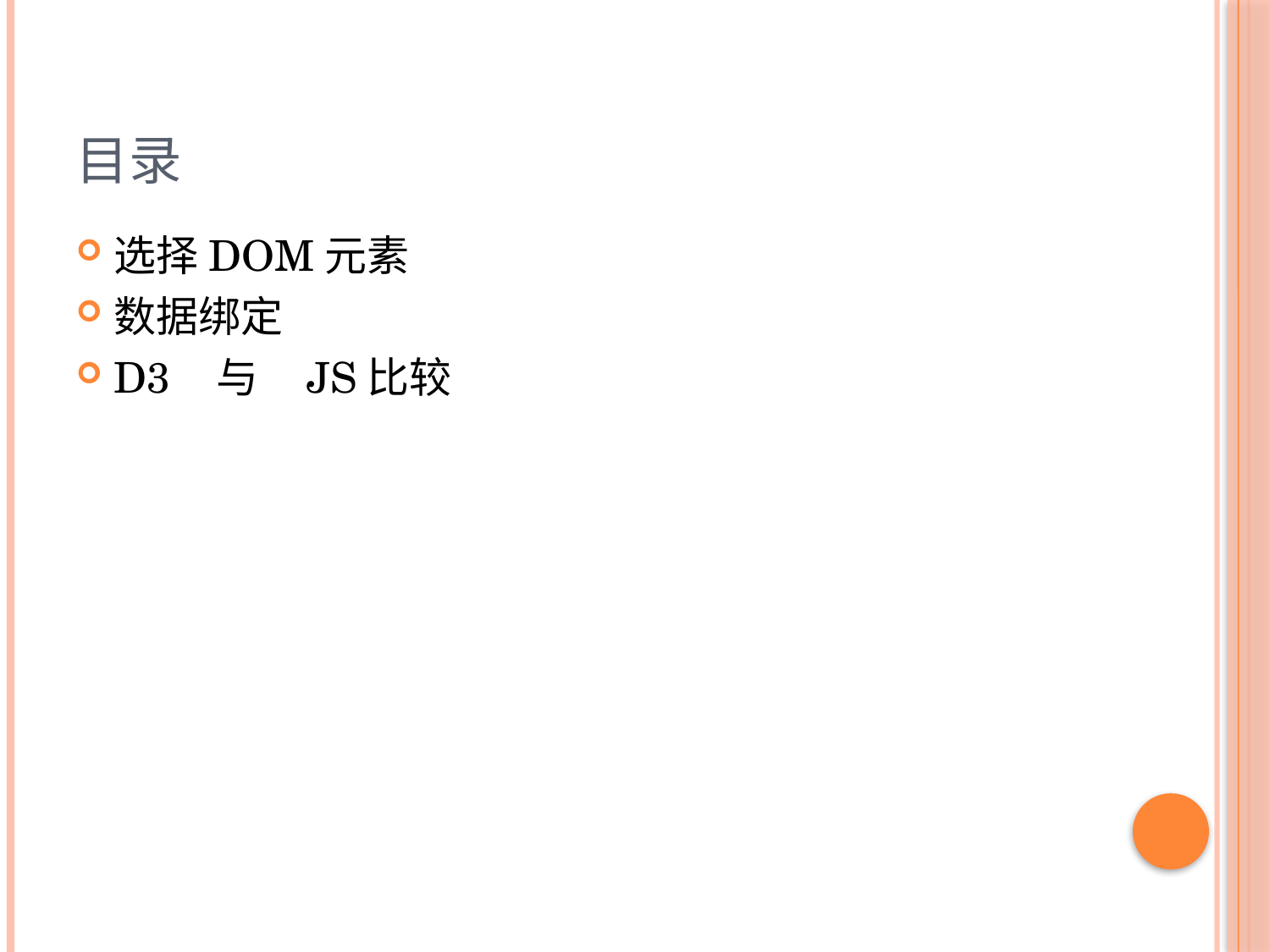

# 目录
选择DOM元素
数据绑定
D3   与    JS比较